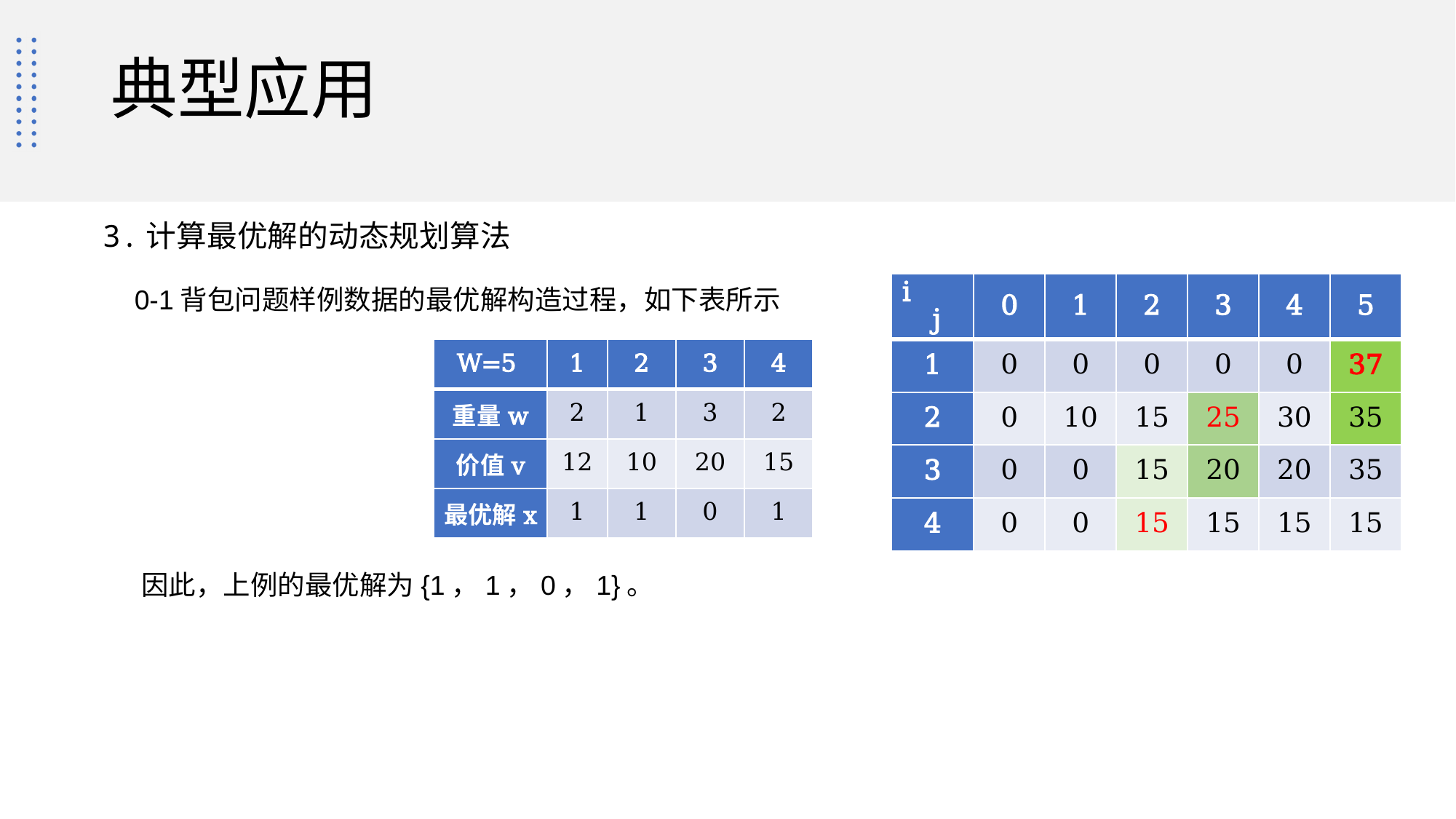

# 典型应用
3.计算最优解的动态规划算法
| i  j | 0 | 1 | 2 | 3 | 4 | 5 |
| --- | --- | --- | --- | --- | --- | --- |
| 1 | 0 | 0 | 0 | 0 | 0 | 37 |
| 2 | 0 | 10 | 15 | 25 | 30 | 35 |
| 3 | 0 | 0 | 15 | 20 | 20 | 35 |
| 4 | 0 | 0 | 15 | 15 | 15 | 15 |
0-1背包问题样例数据的最优解构造过程，如下表所示
| W=5 | 1 | 2 | 3 | 4 |
| --- | --- | --- | --- | --- |
| 重量w | 2 | 1 | 3 | 2 |
| 价值v | 12 | 10 | 20 | 15 |
| 最优解x | 1 | 1 | 0 | 1 |
因此，上例的最优解为{1，1，0，1}。